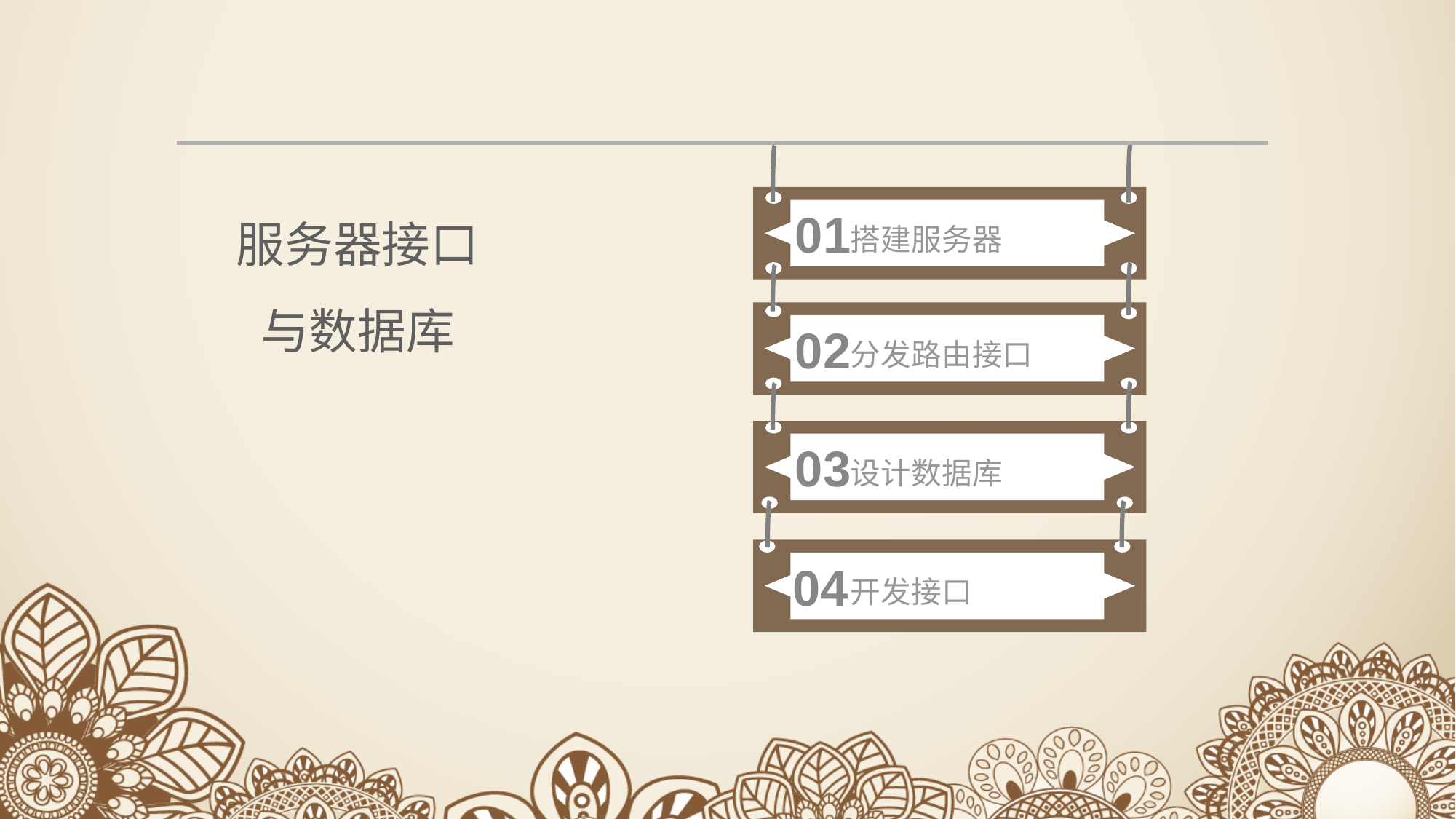

搭建服务器

服务器接口
与数据库
01

分发路由接口
02

设计数据库
03

开发接口
04